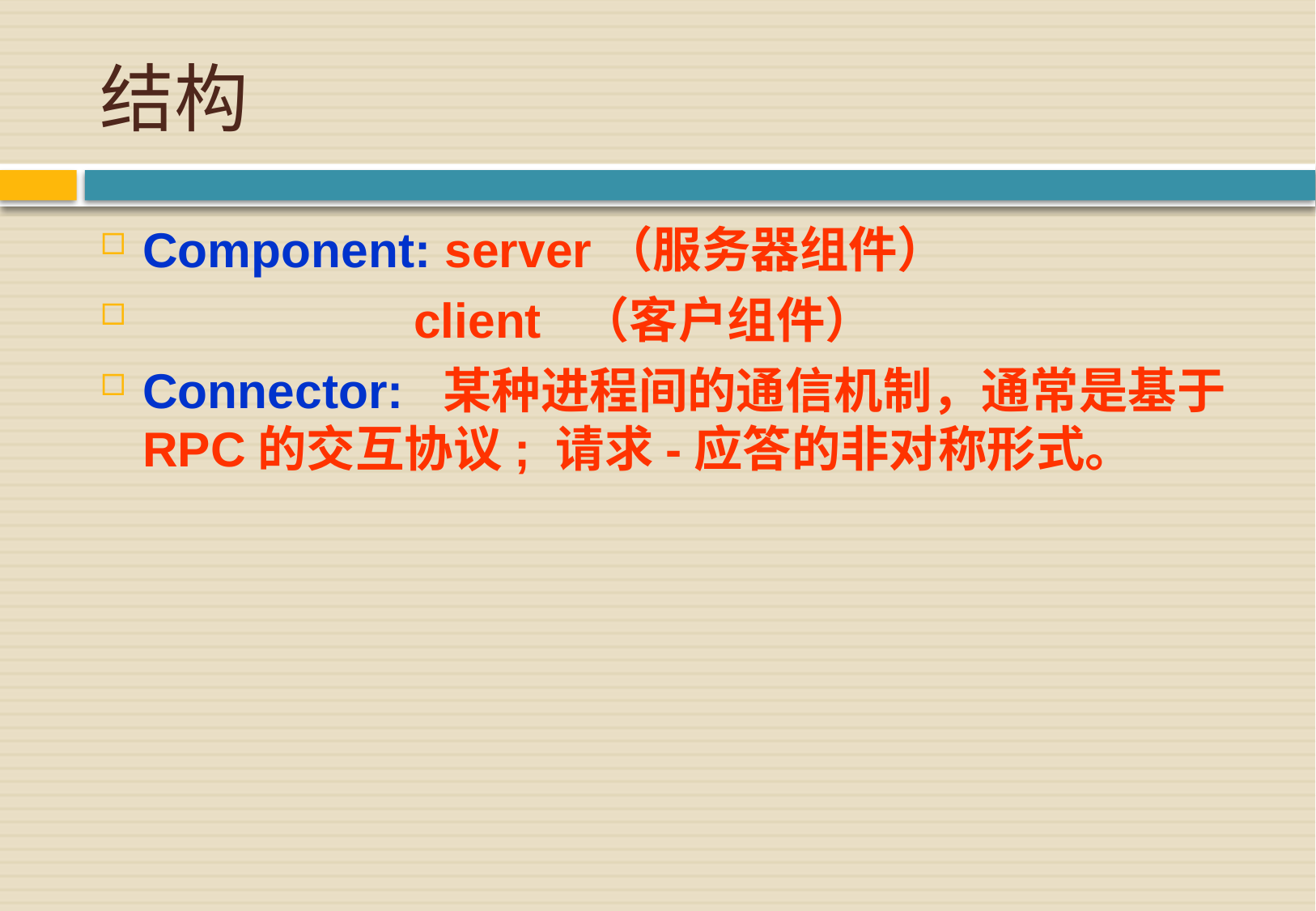

# 结构
Component: server（服务器组件）
                    client  （客户组件）
Connector:  某种进程间的通信机制，通常是基于RPC的交互协议; 请求-应答的非对称形式。